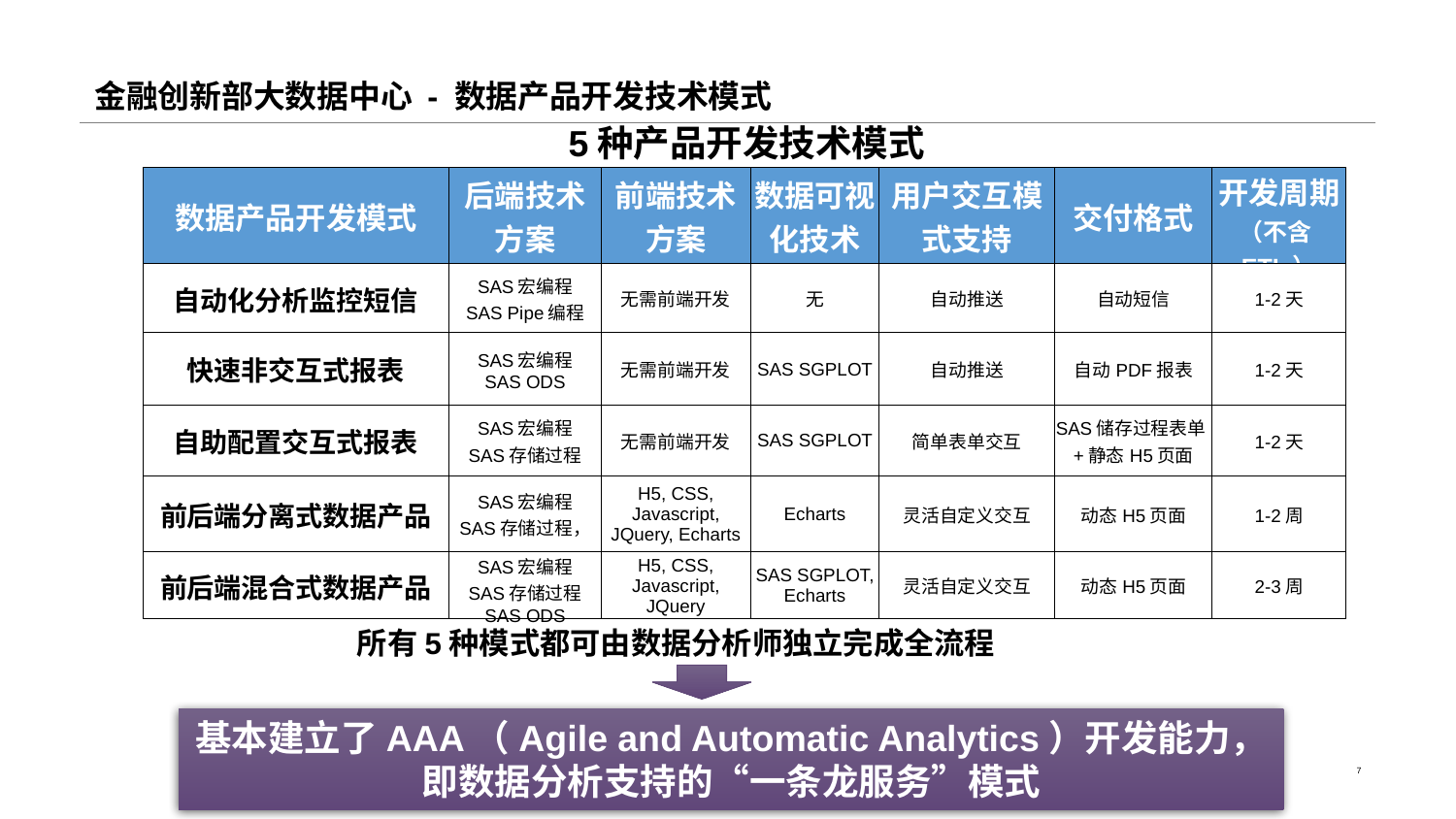

# 金融创新部大数据中心 - 数据产品开发技术模式
5种产品开发技术模式
| 数据产品开发模式 | 后端技术方案 | 前端技术方案 | 数据可视化技术 | 用户交互模式支持 | 交付格式 | 开发周期 （不含ETL） |
| --- | --- | --- | --- | --- | --- | --- |
| 自动化分析监控短信 | SAS宏编程 SAS Pipe编程 | 无需前端开发 | 无 | 自动推送 | 自动短信 | 1-2天 |
| 快速非交互式报表 | SAS宏编程 SAS ODS | 无需前端开发 | SAS SGPLOT | 自动推送 | 自动PDF报表 | 1-2天 |
| 自助配置交互式报表 | SAS宏编程 SAS存储过程 | 无需前端开发 | SAS SGPLOT | 简单表单交互 | SAS储存过程表单+静态H5页面 | 1-2天 |
| 前后端分离式数据产品 | SAS宏编程 SAS存储过程， | H5, CSS, Javascript, JQuery, Echarts | Echarts | 灵活自定义交互 | 动态H5页面 | 1-2周 |
| 前后端混合式数据产品 | SAS宏编程 SAS存储过程 SAS ODS | H5, CSS, Javascript, JQuery | SAS SGPLOT, Echarts | 灵活自定义交互 | 动态H5页面 | 2-3周 |
所有5种模式都可由数据分析师独立完成全流程

基本建立了AAA（Agile and Automatic Analytics）开发能力，
即数据分析支持的“一条龙服务”模式
7